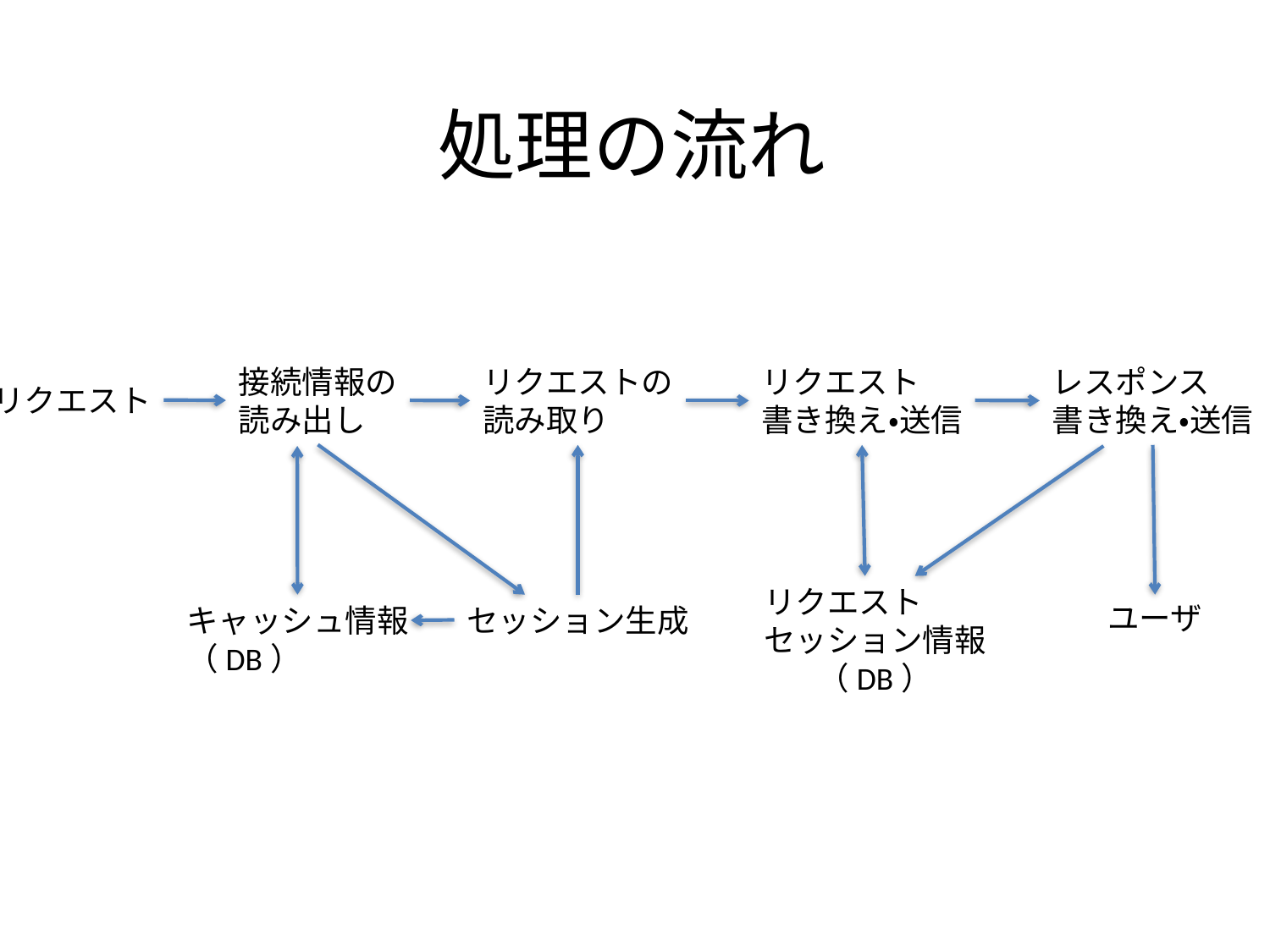

処理の流れ
接続情報の
読み出し
リクエストの
読み取り
リクエスト
書き換え・送信
レスポンス
書き換え・送信
リクエスト
リクエスト
セッション情報
（DB）
ユーザ
キャッシュ情報
（DB）
セッション生成